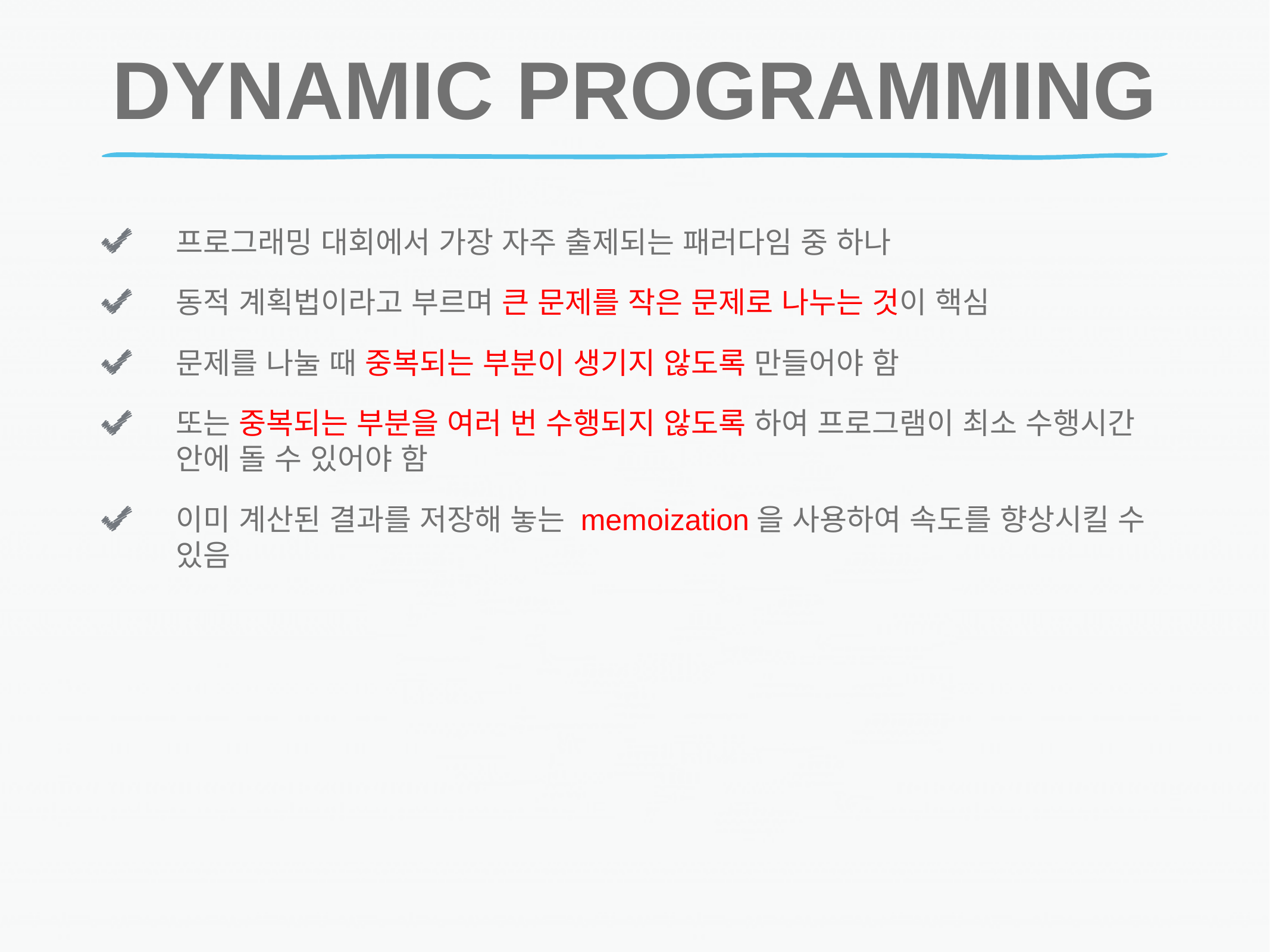

# dynamic programming
프로그래밍 대회에서 가장 자주 출제되는 패러다임 중 하나
동적 계획법이라고 부르며 큰 문제를 작은 문제로 나누는 것이 핵심
문제를 나눌 때 중복되는 부분이 생기지 않도록 만들어야 함
또는 중복되는 부분을 여러 번 수행되지 않도록 하여 프로그램이 최소 수행시간 안에 돌 수 있어야 함
이미 계산된 결과를 저장해 놓는 memoization을 사용하여 속도를 향상시킬 수 있음